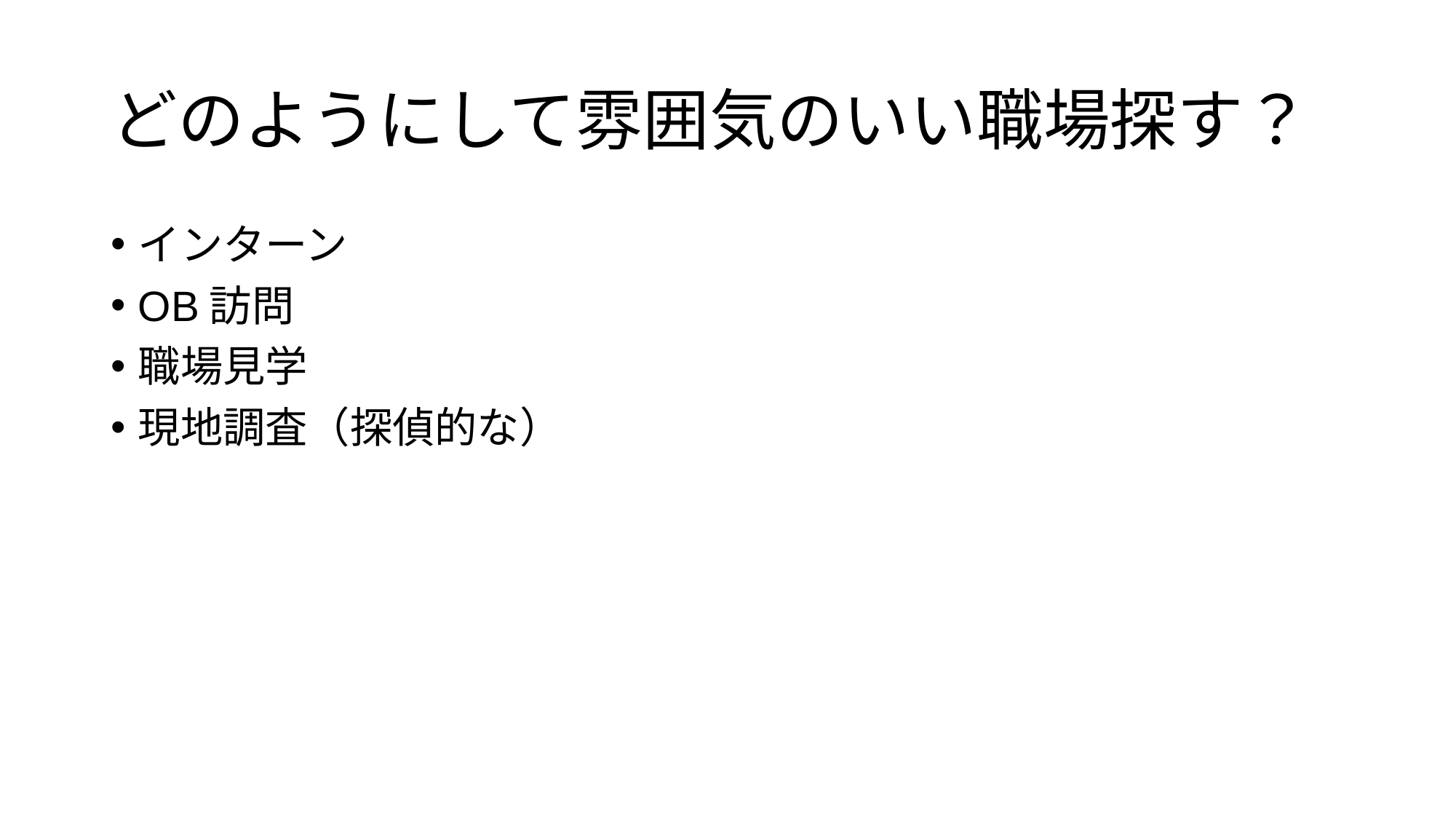

# どのようにして雰囲気のいい職場探す？
インターン
OB訪問
職場見学
現地調査（探偵的な）